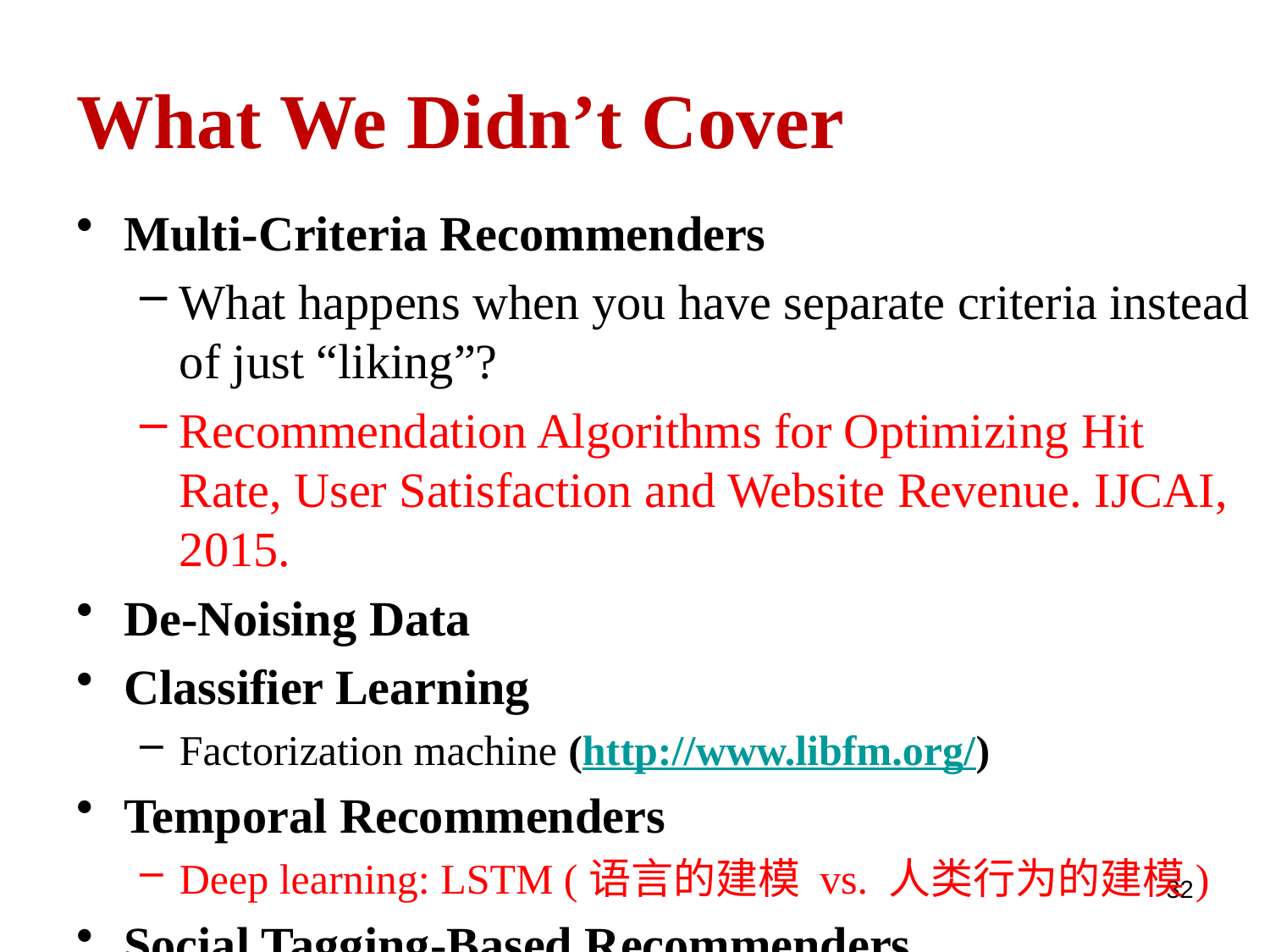

# What We Didn’t Cover
Multi-Criteria Recommenders
What happens when you have separate criteria instead of just “liking”?
Recommendation Algorithms for Optimizing Hit Rate, User Satisfaction and Website Revenue. IJCAI, 2015.
De-Noising Data
Classifier Learning
Factorization machine (http://www.libfm.org/)
Temporal Recommenders
Deep learning: LSTM (语言的建模 vs. 人类行为的建模)
Social Tagging-Based Recommenders
32